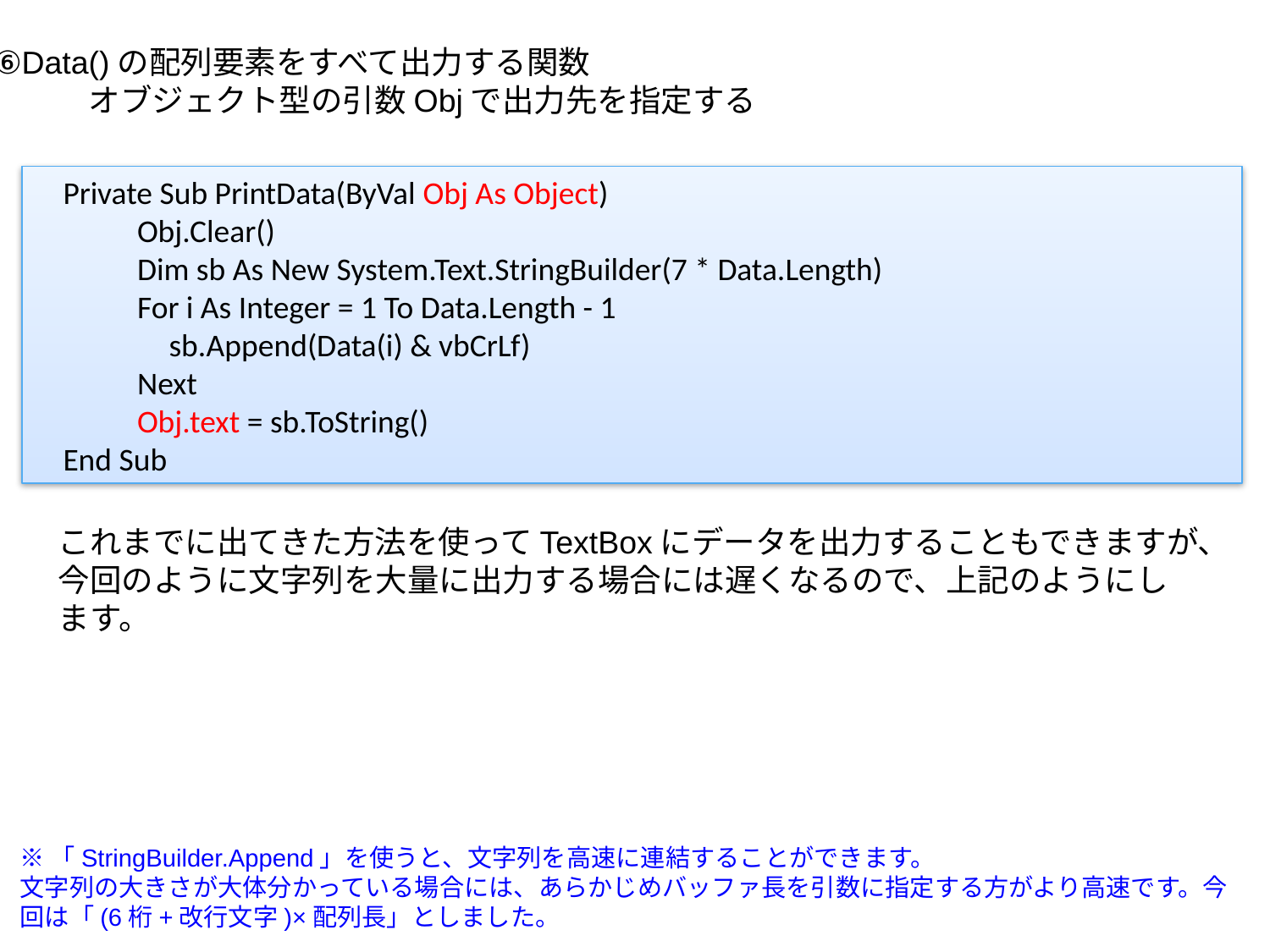

⑥Data()の配列要素をすべて出力する関数
　　　オブジェクト型の引数Objで出力先を指定する
    Private Sub PrintData(ByVal Obj As Object)
　　　Obj.Clear()
　　　Dim sb As New System.Text.StringBuilder(7 * Data.Length)
　　　For i As Integer = 1 To Data.Length - 1
　　　　sb.Append(Data(i) & vbCrLf)
　　　Next
　　　Obj.text = sb.ToString()
    End Sub
これまでに出てきた方法を使ってTextBoxにデータを出力することもできますが、
今回のように文字列を大量に出力する場合には遅くなるので、上記のようにします。
※「StringBuilder.Append」を使うと、文字列を高速に連結することができます。
文字列の大きさが大体分かっている場合には、あらかじめバッファ長を引数に指定する方がより高速です。今回は「(6桁+改行文字)×配列長」としました。